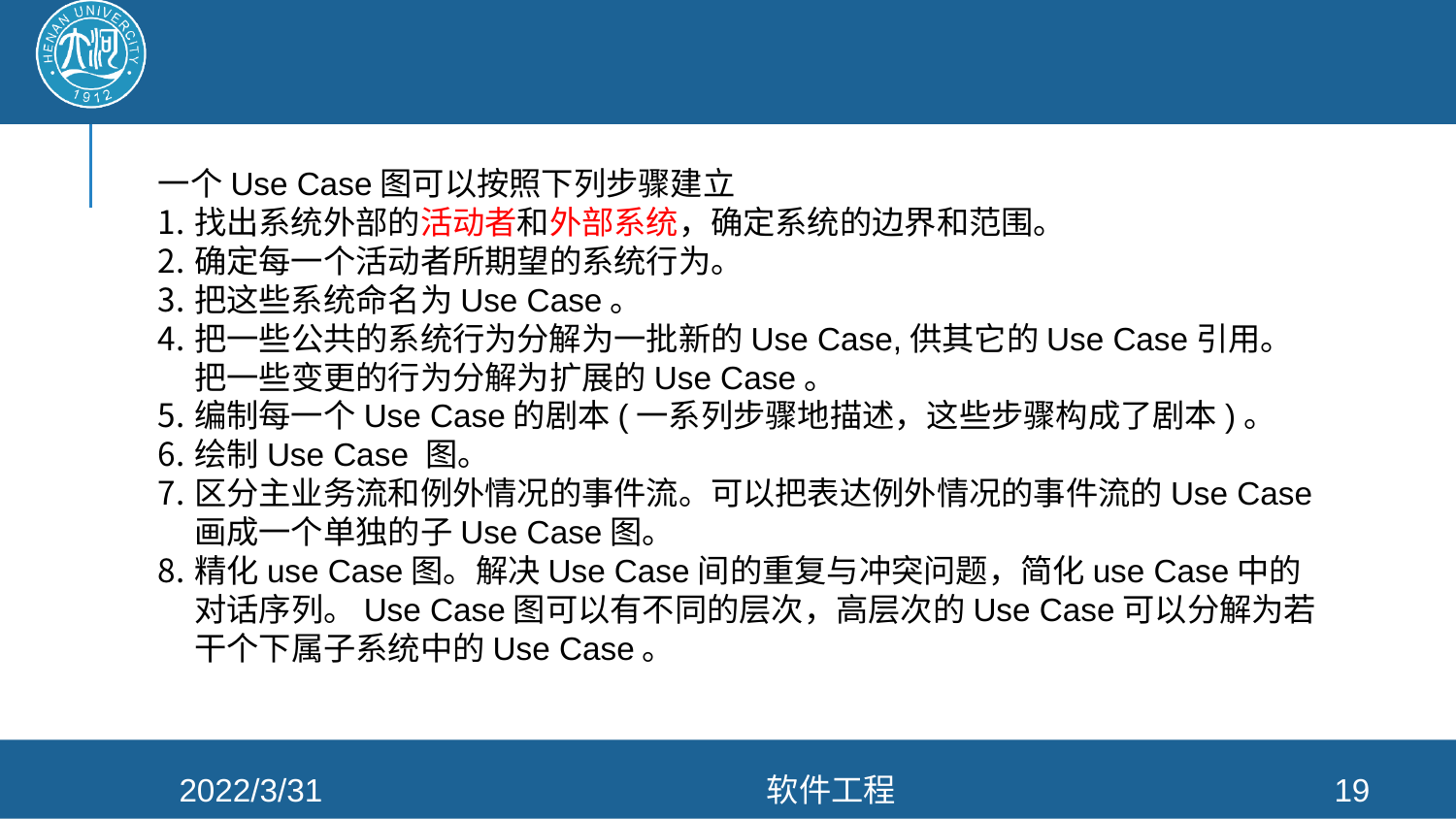

一个Use Case图可以按照下列步骤建立
找出系统外部的活动者和外部系统，确定系统的边界和范围。
确定每一个活动者所期望的系统行为。
把这些系统命名为Use Case。
把一些公共的系统行为分解为一批新的Use Case,供其它的Use Case引用。把一些变更的行为分解为扩展的Use Case。
编制每一个Use Case的剧本(一系列步骤地描述，这些步骤构成了剧本)。
绘制Use Case 图。
区分主业务流和例外情况的事件流。可以把表达例外情况的事件流的Use Case画成一个单独的子Use Case图。
精化use Case图。解决Use Case间的重复与冲突问题，简化use Case中的对话序列。Use Case图可以有不同的层次，高层次的Use Case可以分解为若干个下属子系统中的Use Case。
2022/3/31
软件工程
19